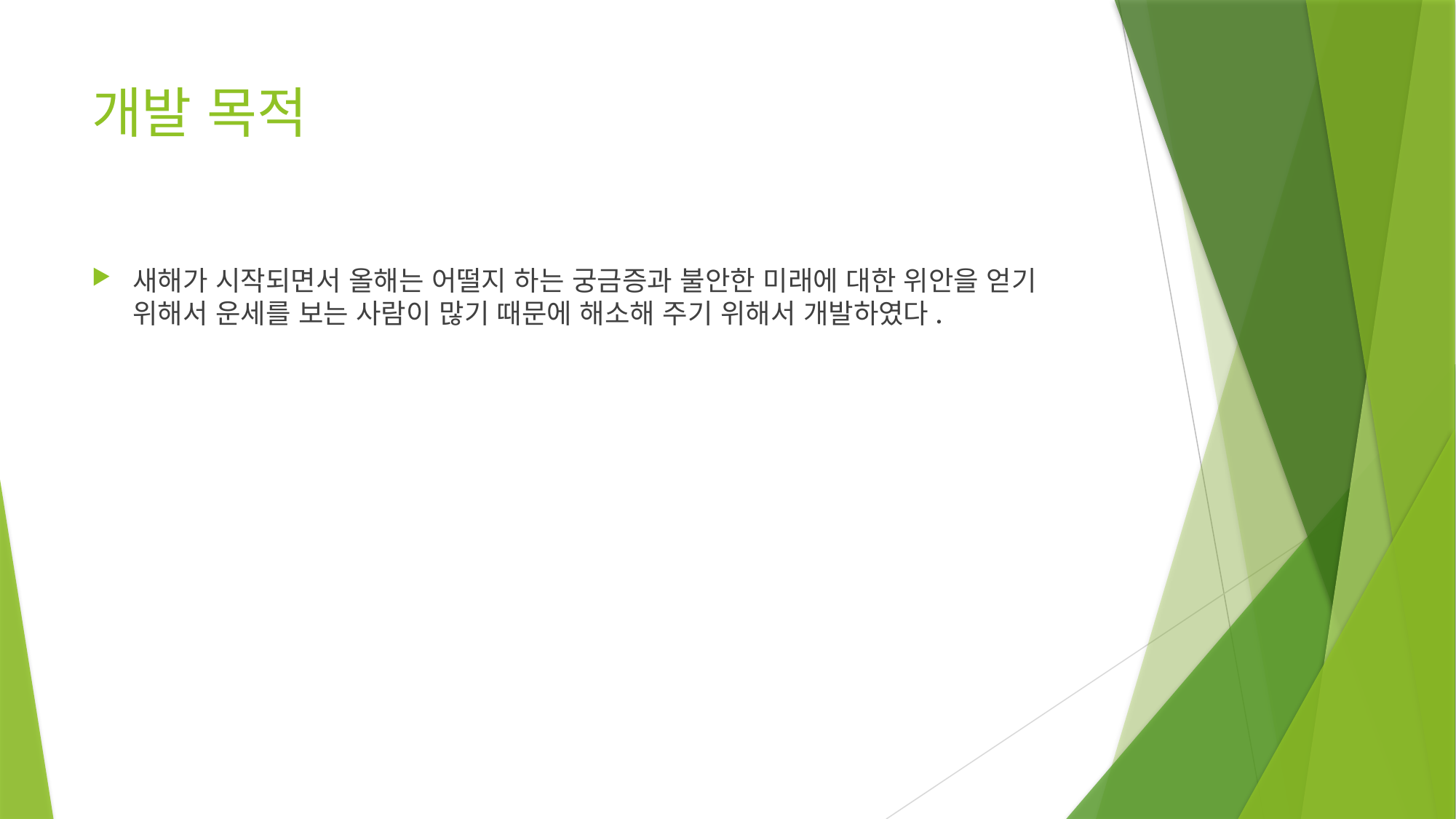

# 개발 목적
새해가 시작되면서 올해는 어떨지 하는 궁금증과 불안한 미래에 대한 위안을 얻기 위해서 운세를 보는 사람이 많기 때문에 해소해 주기 위해서 개발하였다.